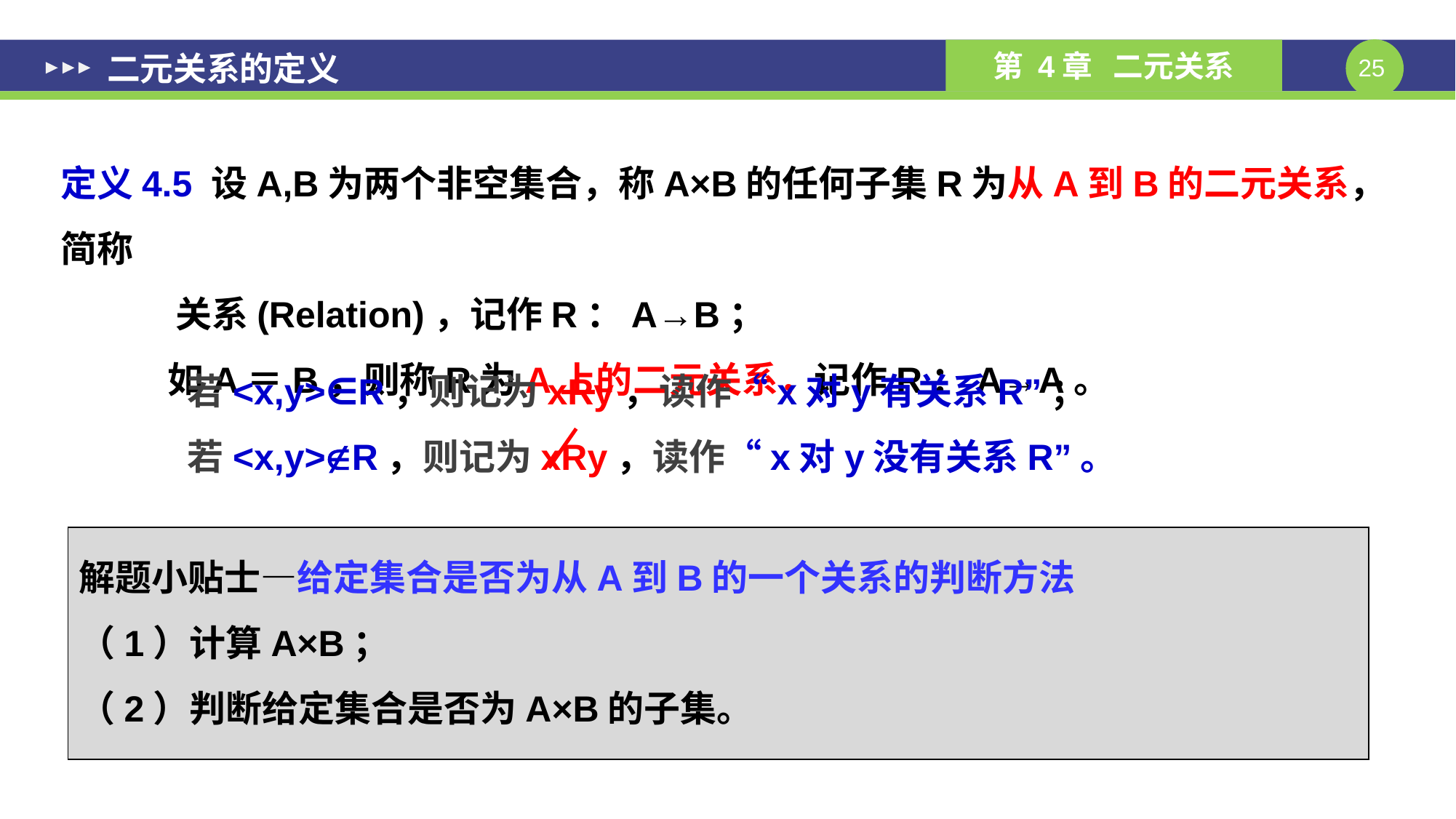

# 二元关系的定义
定义4.5 设A,B为两个非空集合，称A×B的任何子集R为从A到B的二元关系，简称
             关系(Relation)，记作R：A→B；
            如A＝B，则称R为A上的二元关系，记作R：A→A。
若<x,y>∈R，则记为xRy，读作“x对y有关系R”；
若<x,y>∉R，则记为xRy，读作“x对y没有关系R”。

解题小贴士—给定集合是否为从A到B的一个关系的判断方法
（1）计算A×B；
（2）判断给定集合是否为A×B的子集。